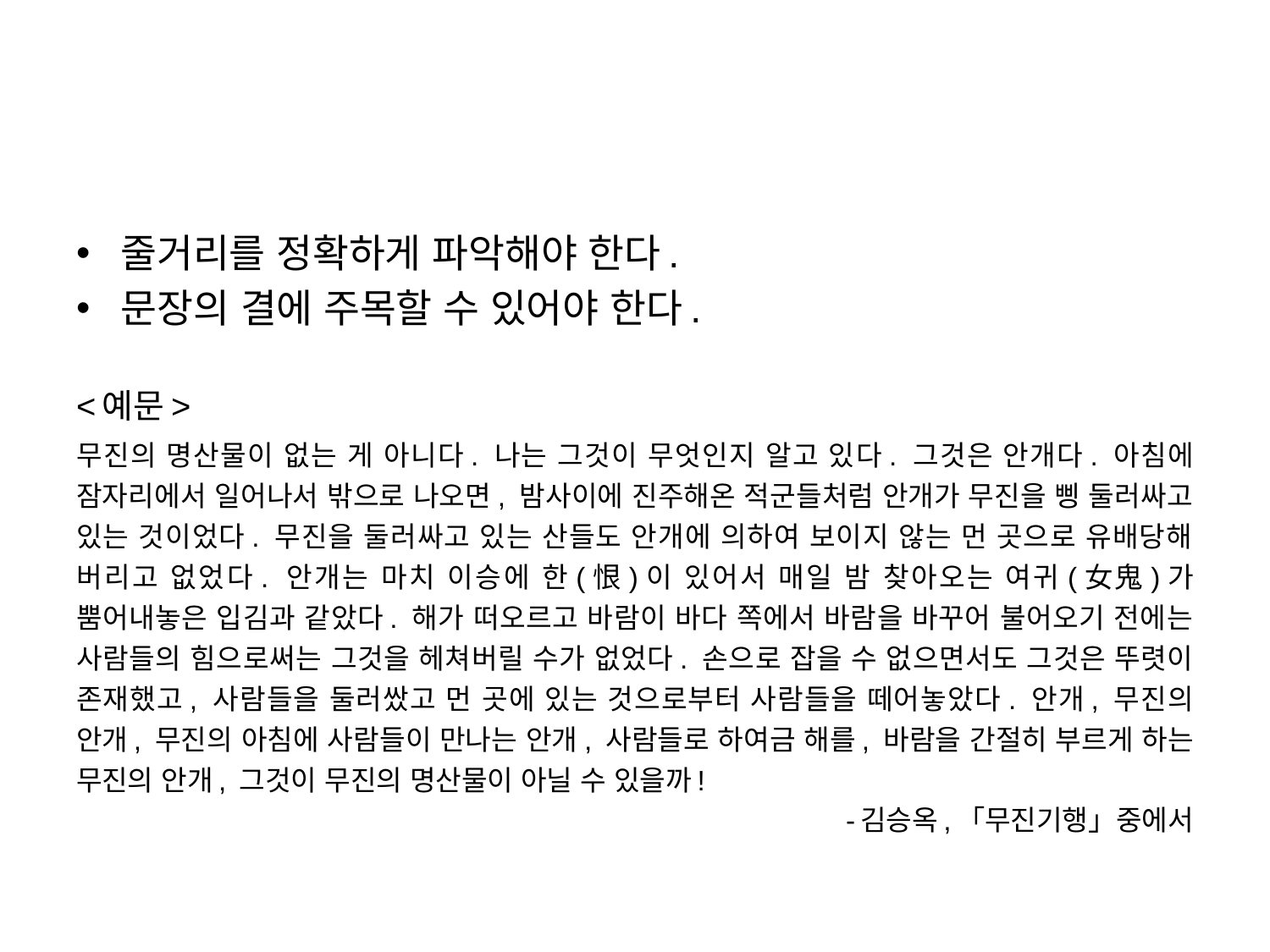

줄거리를 정확하게 파악해야 한다.
문장의 결에 주목할 수 있어야 한다.

<예문>
무진의 명산물이 없는 게 아니다. 나는 그것이 무엇인지 알고 있다. 그것은 안개다. 아침에 잠자리에서 일어나서 밖으로 나오면, 밤사이에 진주해온 적군들처럼 안개가 무진을 삥 둘러싸고 있는 것이었다. 무진을 둘러싸고 있는 산들도 안개에 의하여 보이지 않는 먼 곳으로 유배당해 버리고 없었다. 안개는 마치 이승에 한(恨)이 있어서 매일 밤 찾아오는 여귀(女鬼)가 뿜어내놓은 입김과 같았다. 해가 떠오르고 바람이 바다 쪽에서 바람을 바꾸어 불어오기 전에는 사람들의 힘으로써는 그것을 헤쳐버릴 수가 없었다. 손으로 잡을 수 없으면서도 그것은 뚜렷이 존재했고, 사람들을 둘러쌌고 먼 곳에 있는 것으로부터 사람들을 떼어놓았다. 안개, 무진의 안개, 무진의 아침에 사람들이 만나는 안개, 사람들로 하여금 해를, 바람을 간절히 부르게 하는 무진의 안개, 그것이 무진의 명산물이 아닐 수 있을까!
-김승옥,「무진기행」중에서